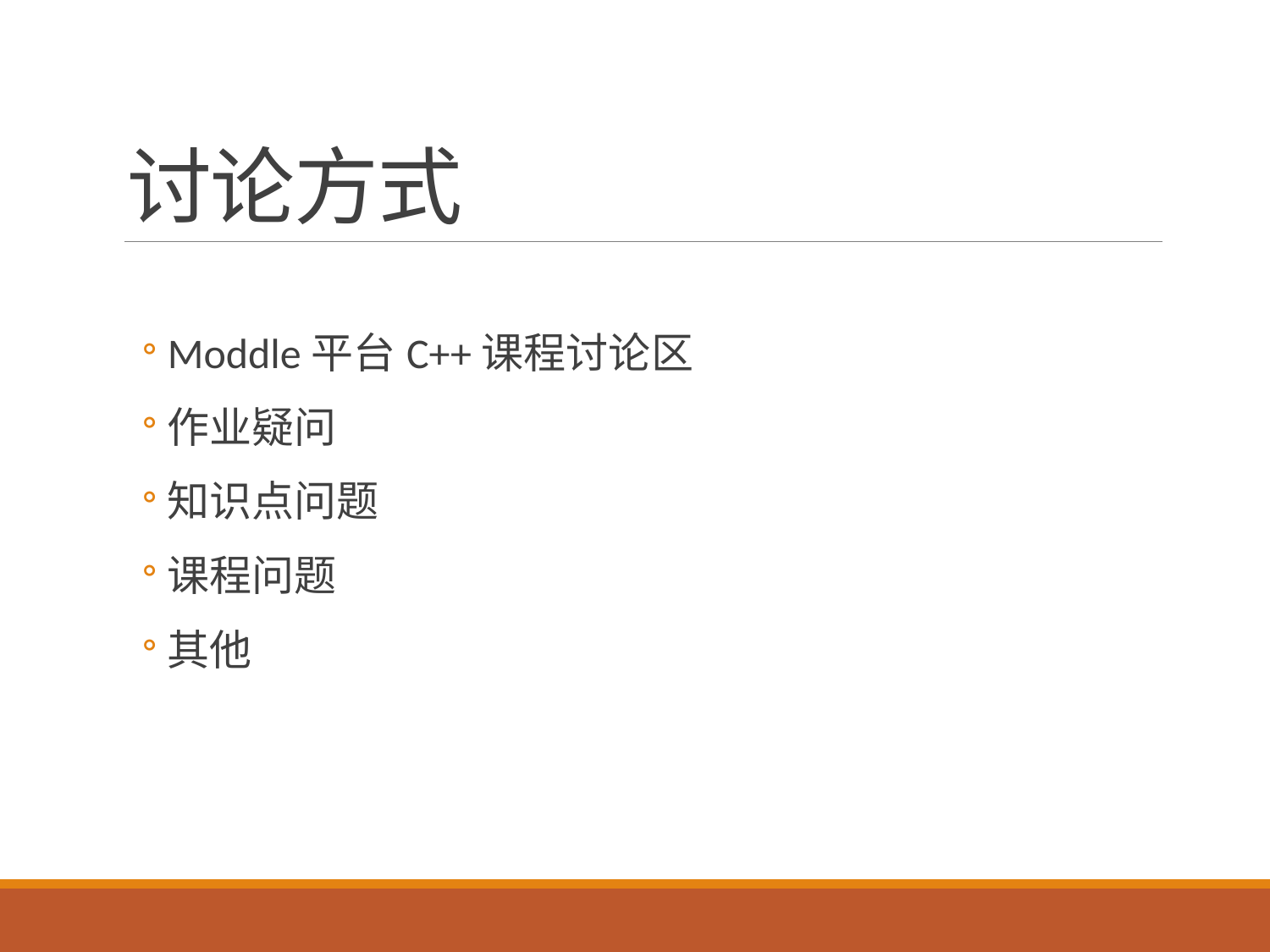

# 讨论方式
Moddle平台C++课程讨论区
作业疑问
知识点问题
课程问题
其他